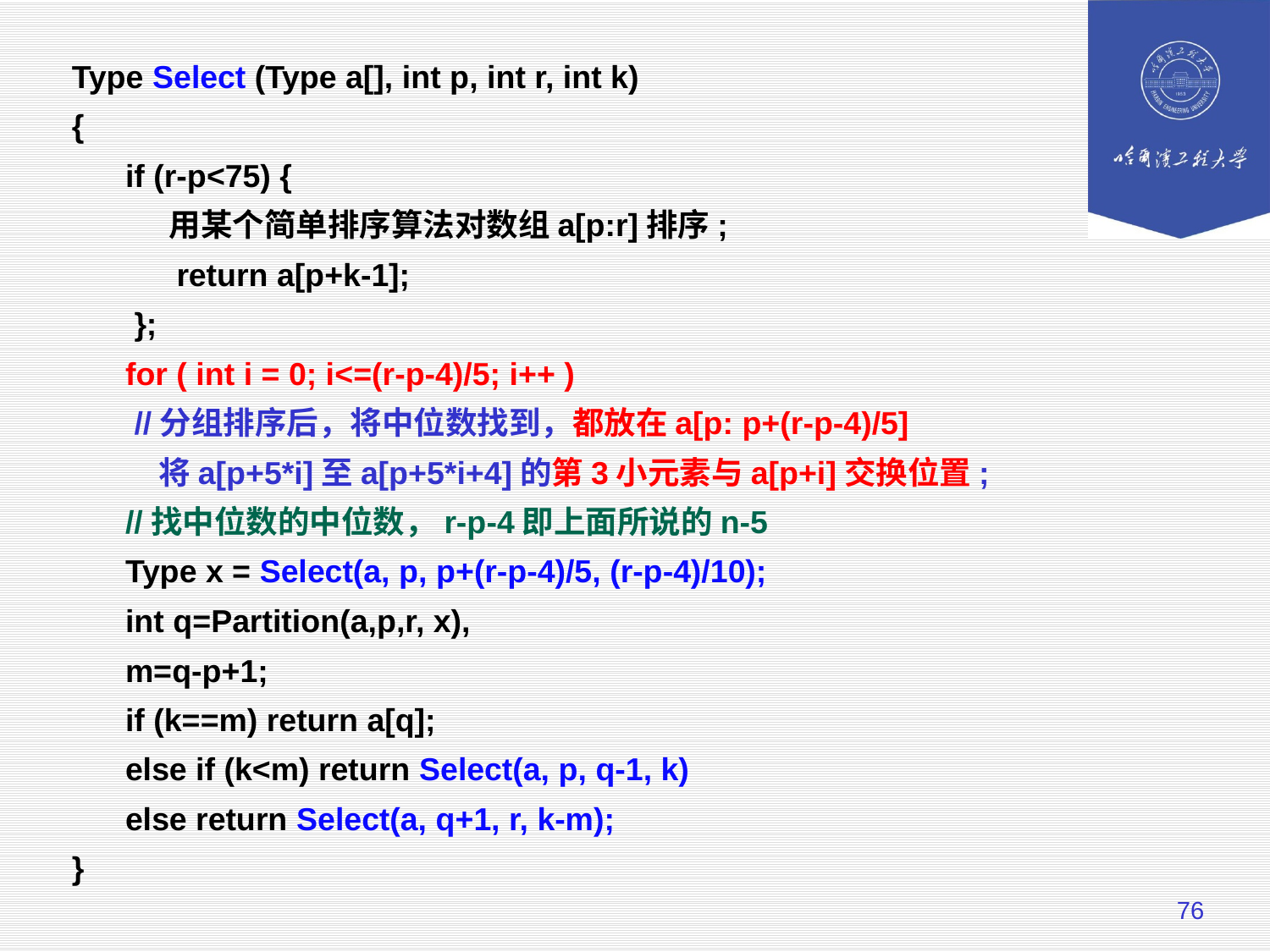

Type Select (Type a[], int p, int r, int k)
{
      if (r-p<75) {
        　用某个简单排序算法对数组a[p:r]排序;
        　return a[p+k-1];
       };
      for ( int i = 0; i<=(r-p-4)/5; i++ )
       //分组排序后，将中位数找到，都放在a[p: p+(r-p-4)/5]
           将a[p+5*i]至a[p+5*i+4]的第3小元素与a[p+i]交换位置;
      //找中位数的中位数，r-p-4即上面所说的n-5
      Type x = Select(a, p, p+(r-p-4)/5, (r-p-4)/10);
      int q=Partition(a,p,r, x),
      m=q-p+1;
      if (k==m) return a[q];
      else if (k<m) return Select(a, p, q-1, k)
      else return Select(a, q+1, r, k-m);
}
76